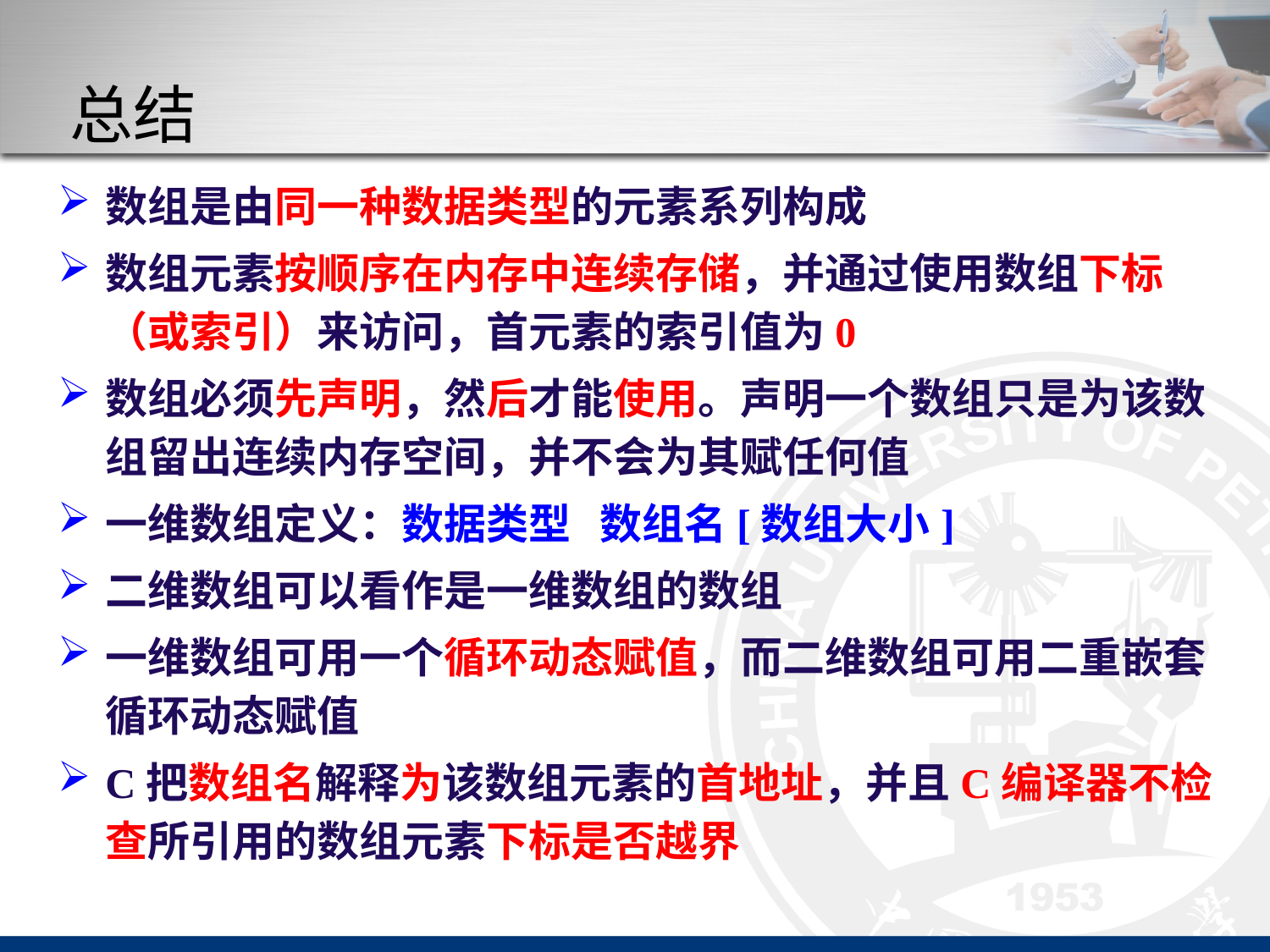

# 总结
数组是由同一种数据类型的元素系列构成
数组元素按顺序在内存中连续存储，并通过使用数组下标（或索引）来访问，首元素的索引值为0
数组必须先声明，然后才能使用。声明一个数组只是为该数组留出连续内存空间，并不会为其赋任何值
一维数组定义：数据类型   数组名[数组大小]
二维数组可以看作是一维数组的数组
一维数组可用一个循环动态赋值，而二维数组可用二重嵌套循环动态赋值
C把数组名解释为该数组元素的首地址，并且C编译器不检查所引用的数组元素下标是否越界